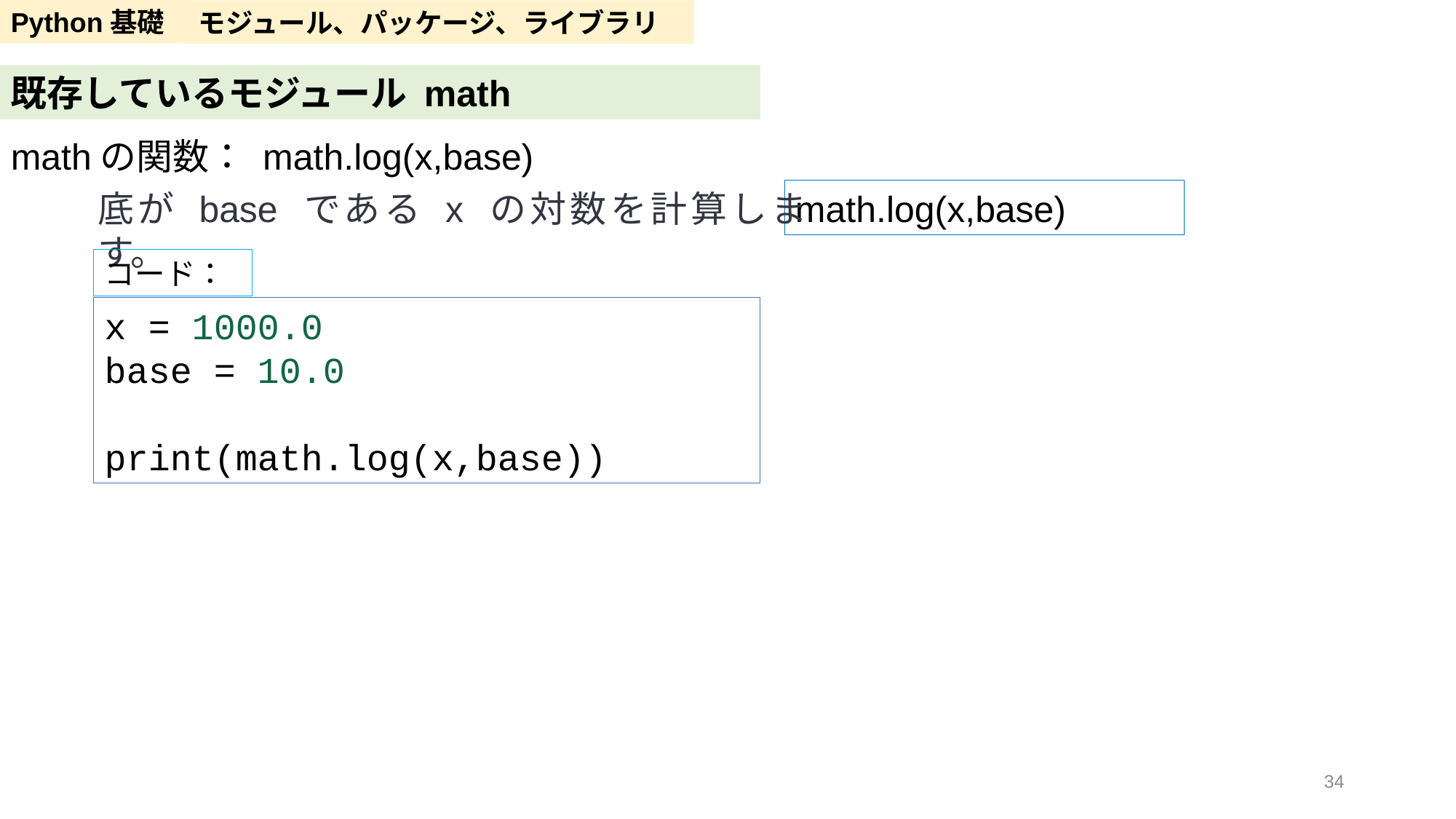

Python基礎
モジュール、パッケージ、ライブラリ
既存しているモジュール math
mathの関数： math.log(x,base)
math.log(x,base)
底が base である x の対数を計算します。
コード：
x = 1000.0
base = 10.0

print(math.log(x,base))
34